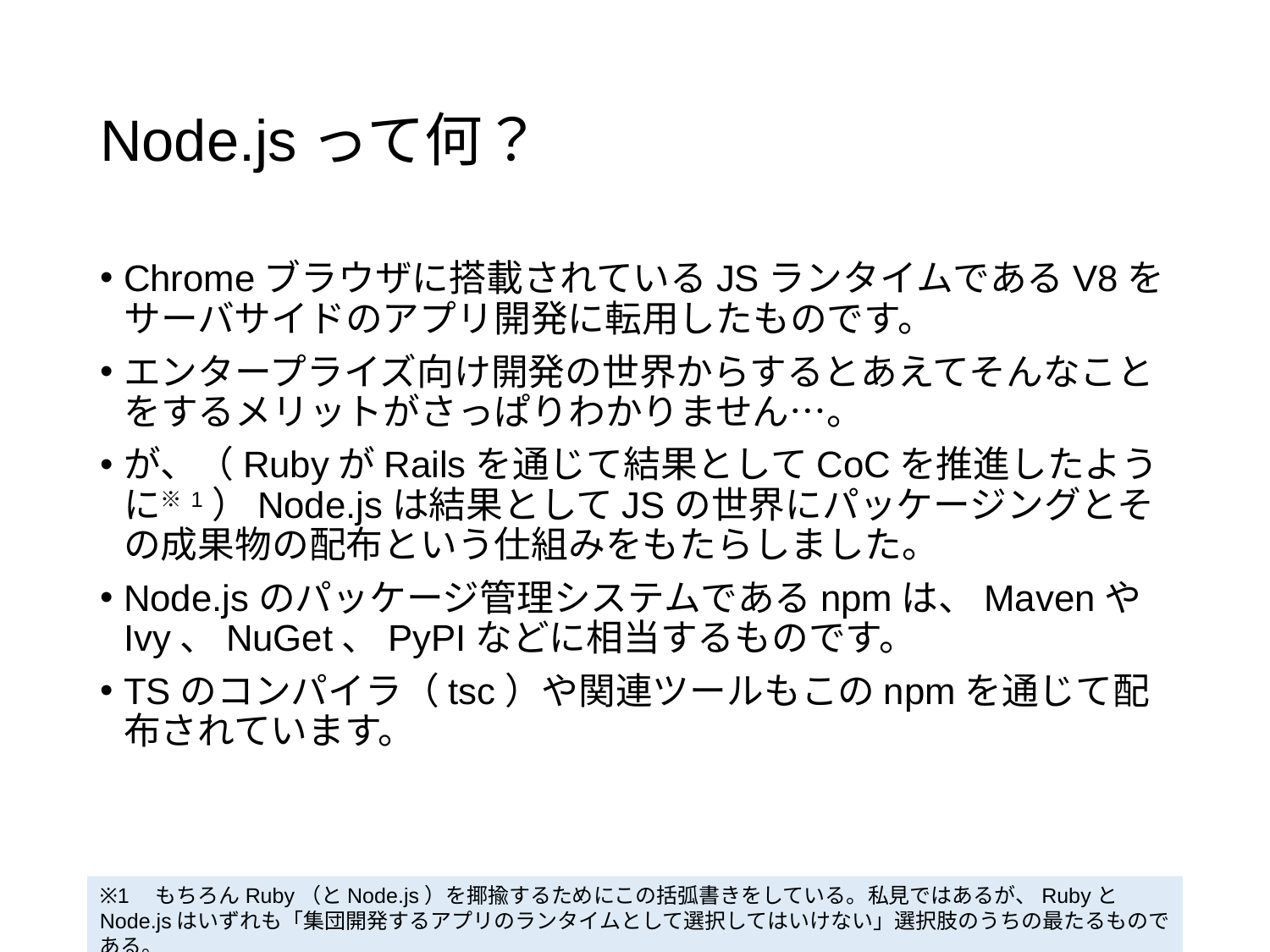

# Node.jsって何？
Chromeブラウザに搭載されているJSランタイムであるV8をサーバサイドのアプリ開発に転用したものです。
エンタープライズ向け開発の世界からするとあえてそんなことをするメリットがさっぱりわかりません…。
が、（RubyがRailsを通じて結果としてCoCを推進したように※1）Node.jsは結果としてJSの世界にパッケージングとその成果物の配布という仕組みをもたらしました。
Node.jsのパッケージ管理システムであるnpmは、MavenやIvy、NuGet、PyPIなどに相当するものです。
TSのコンパイラ（tsc）や関連ツールもこのnpmを通じて配布されています。
※1　もちろんRuby（とNode.js）を揶揄するためにこの括弧書きをしている。私見ではあるが、RubyとNode.jsはいずれも「集団開発するアプリのランタイムとして選択してはいけない」選択肢のうちの最たるものである。